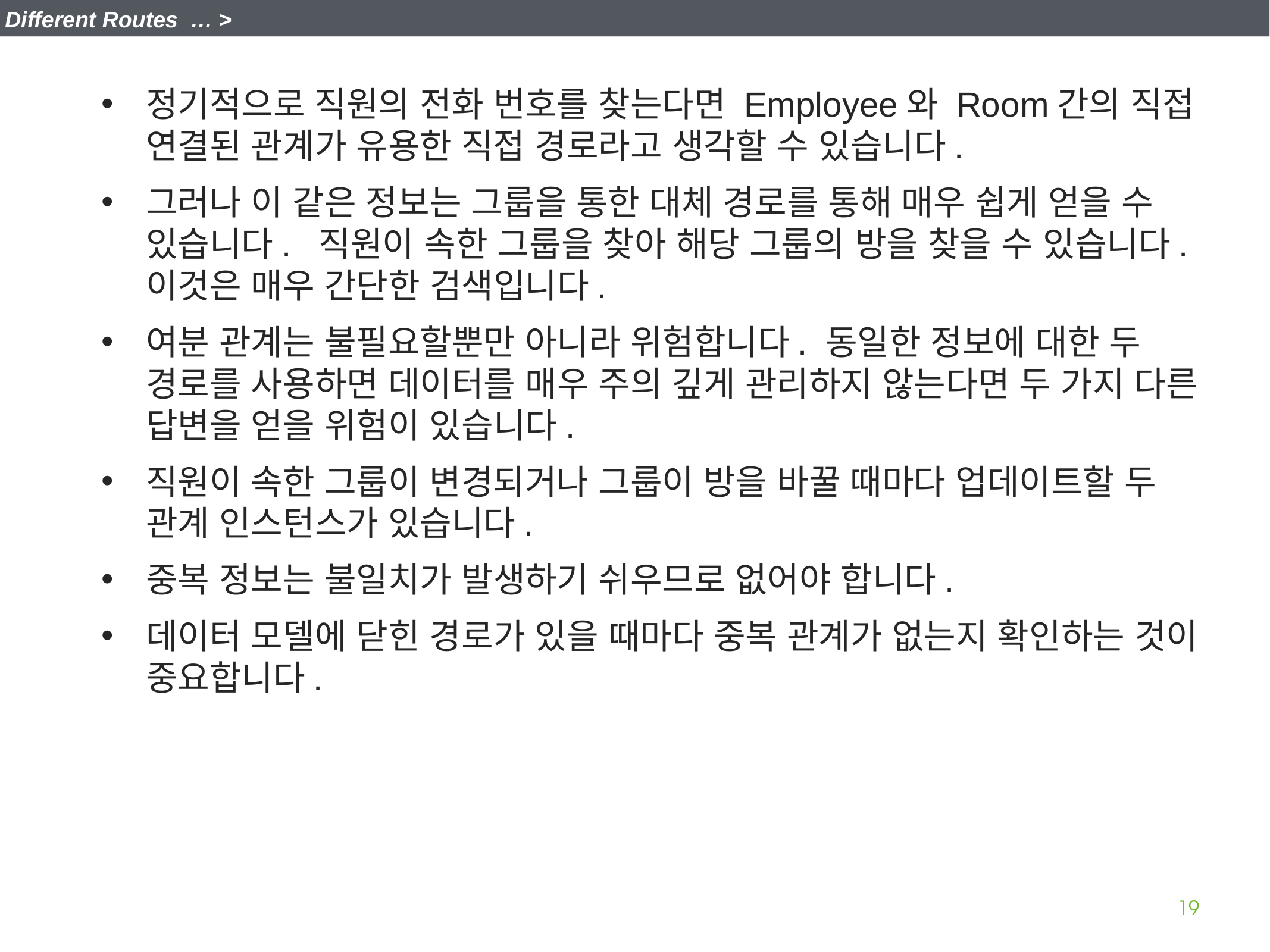

Different Routes  … >
정기적으로 직원의 전화 번호를 찾는다면 Employee와 Room간의 직접 연결된 관계가 유용한 직접 경로라고 생각할 수 있습니다.
그러나 이 같은 정보는 그룹을 통한 대체 경로를 통해 매우 쉽게 얻을 수 있습니다.  직원이 속한 그룹을 찾아 해당 그룹의 방을 찾을 수 있습니다. 이것은 매우 간단한 검색입니다.
여분 관계는 불필요할뿐만 아니라 위험합니다. 동일한 정보에 대한 두 경로를 사용하면 데이터를 매우 주의 깊게 관리하지 않는다면 두 가지 다른 답변을 얻을 위험이 있습니다.
직원이 속한 그룹이 변경되거나 그룹이 방을 바꿀 때마다 업데이트할 두 관계 인스턴스가 있습니다.
중복 정보는 불일치가 발생하기 쉬우므로 없어야 합니다.
데이터 모델에 닫힌 경로가 있을 때마다 중복 관계가 없는지 확인하는 것이 중요합니다.
19